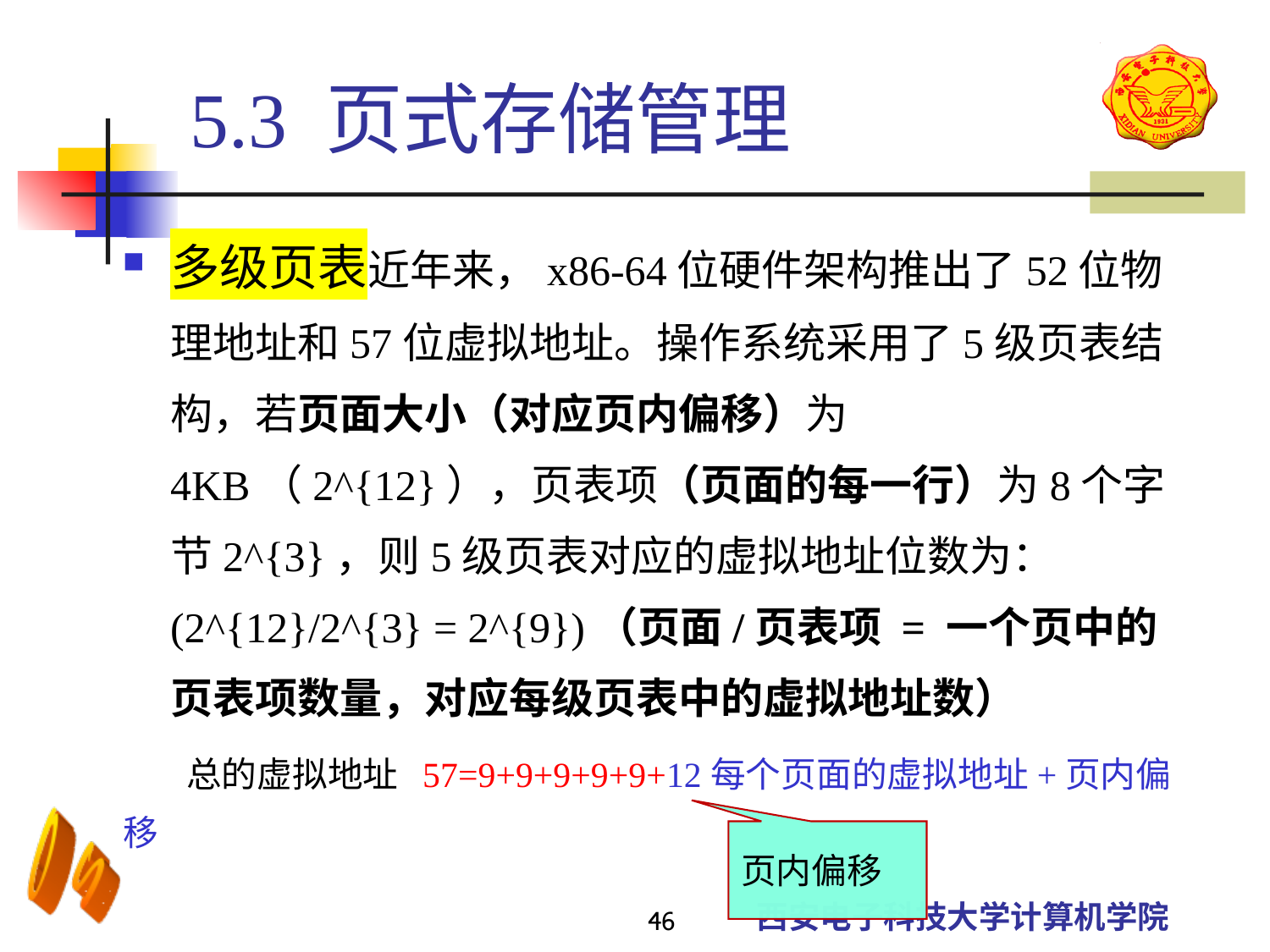

5.3 页式存储管理
多级页表近年来，x86-64位硬件架构推出了52位物理地址和57位虚拟地址。操作系统采用了5级页表结构，若页面大小（对应页内偏移）为4KB（2^{12}），页表项（页面的每一行）为8个字节2^{3}，则5级页表对应的虚拟地址位数为：(2^{12}/2^{3} = 2^{9})（页面/页表项 = 一个页中的页表项数量，对应每级页表中的虚拟地址数）
总的虚拟地址  57=9+9+9+9+9+12每个页面的虚拟地址+页内偏移

页内偏移
46